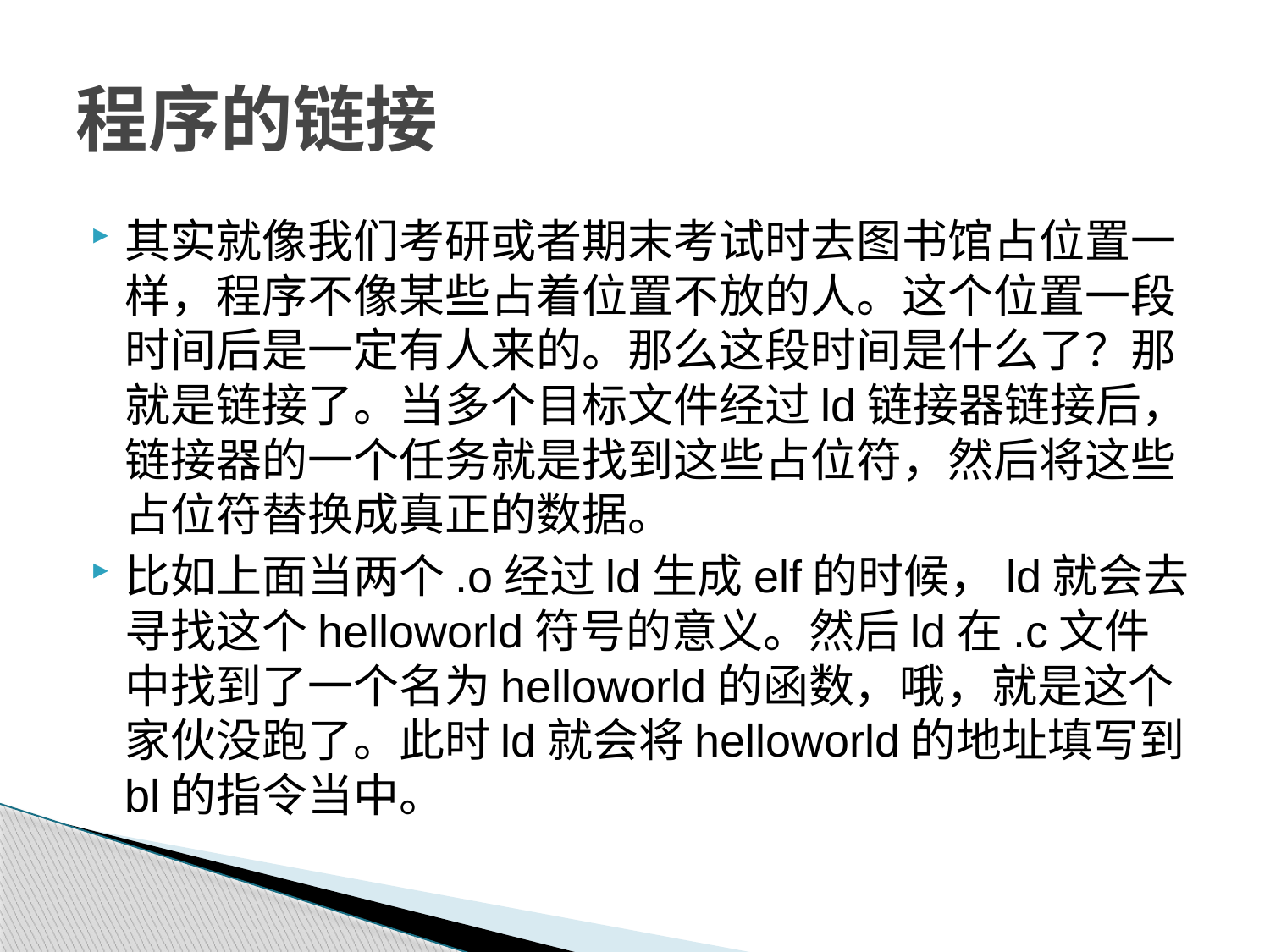

# 程序的链接
其实就像我们考研或者期末考试时去图书馆占位置一样，程序不像某些占着位置不放的人。这个位置一段时间后是一定有人来的。那么这段时间是什么了？那就是链接了。当多个目标文件经过ld链接器链接后，链接器的一个任务就是找到这些占位符，然后将这些占位符替换成真正的数据。
比如上面当两个.o经过ld生成elf的时候，ld就会去寻找这个helloworld符号的意义。然后ld在.c文件中找到了一个名为helloworld的函数，哦，就是这个家伙没跑了。此时ld就会将helloworld的地址填写到bl的指令当中。